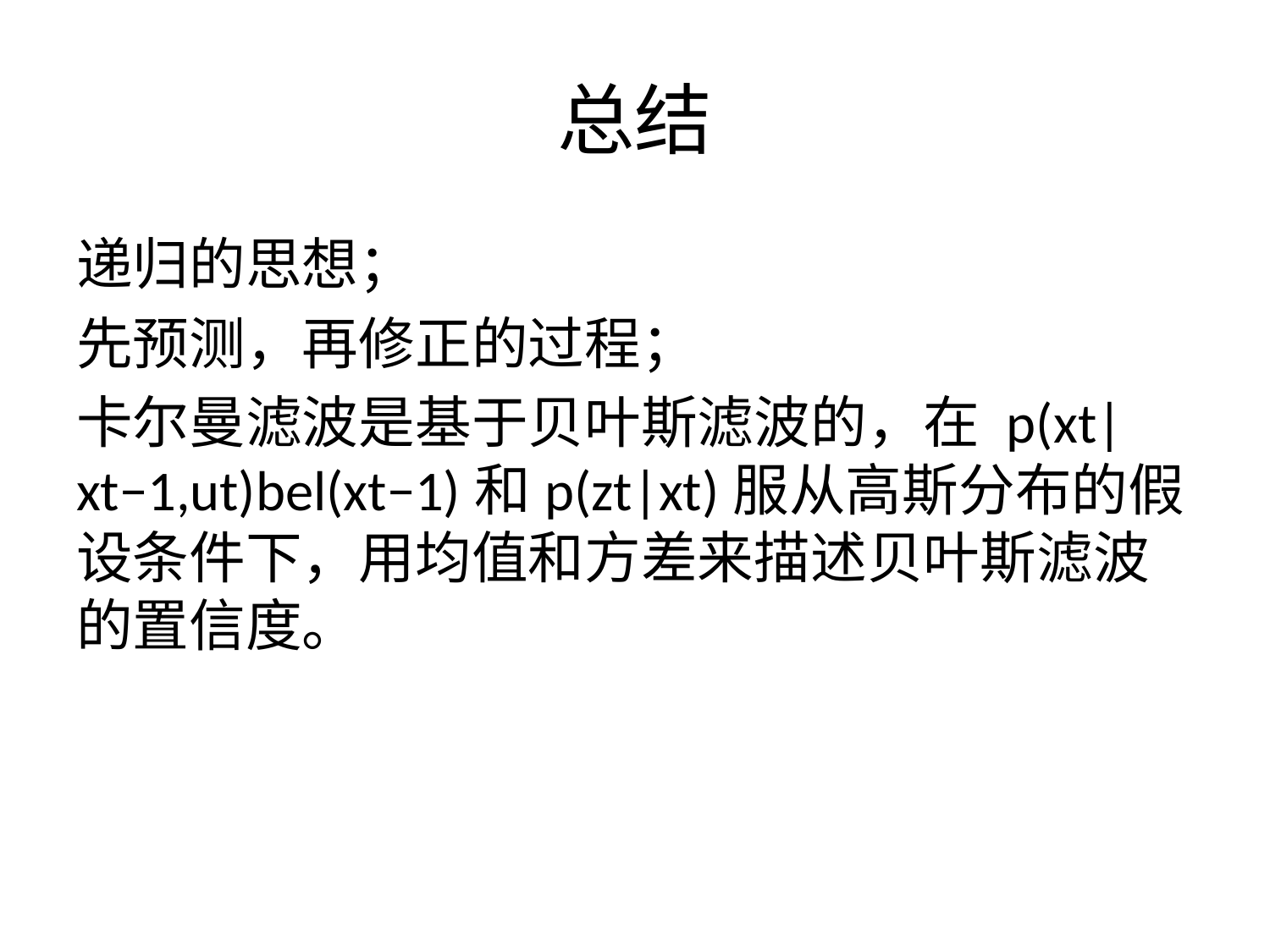

# 总结
递归的思想；
先预测，再修正的过程；
卡尔曼滤波是基于贝叶斯滤波的，在 p(xt|xt−1,ut)bel(xt−1)和p(zt|xt)服从高斯分布的假设条件下，用均值和方差来描述贝叶斯滤波的置信度。